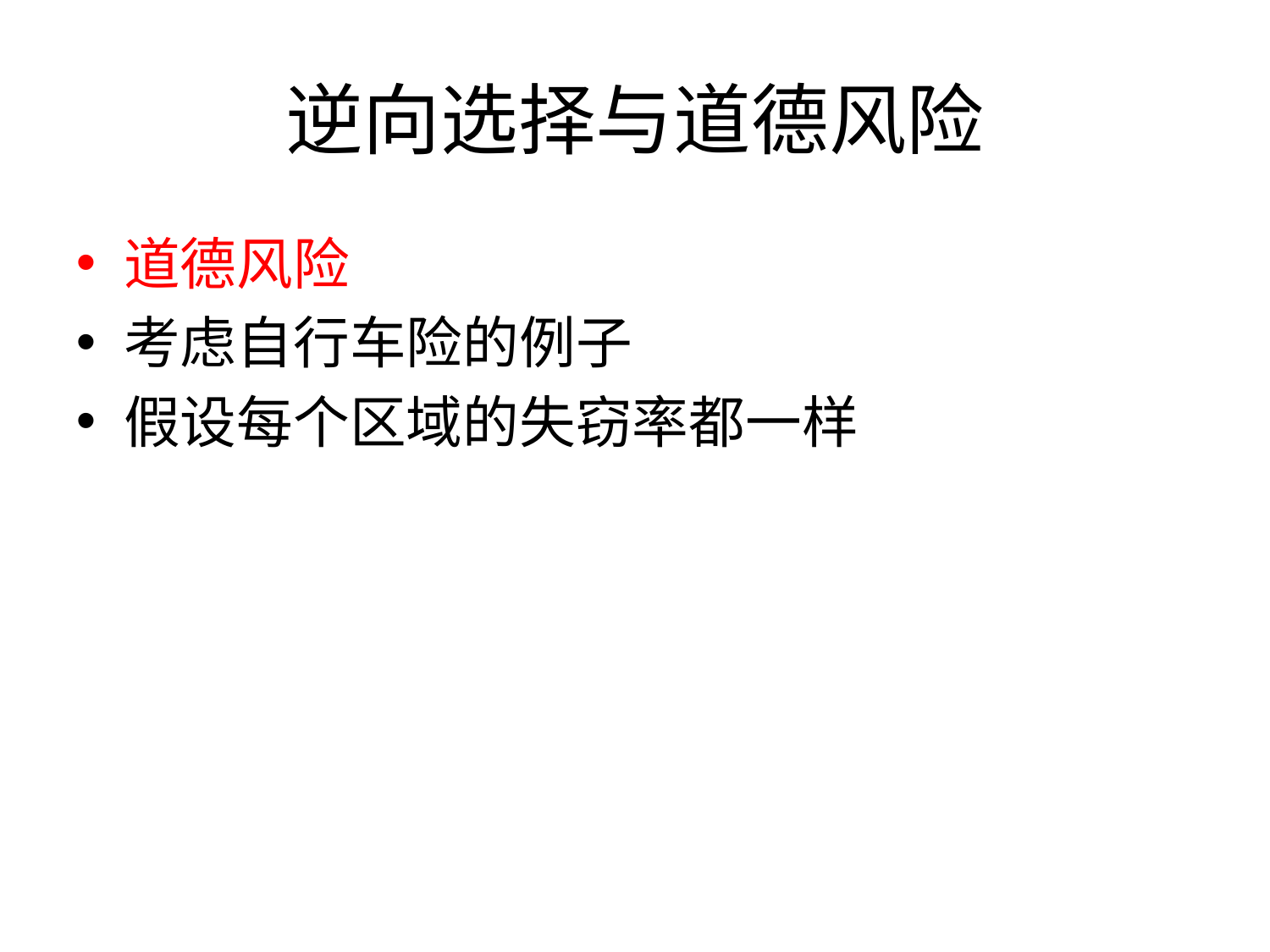

逆向选择与道德风险
道德风险
考虑自行车险的例子
假设每个区域的失窃率都一样